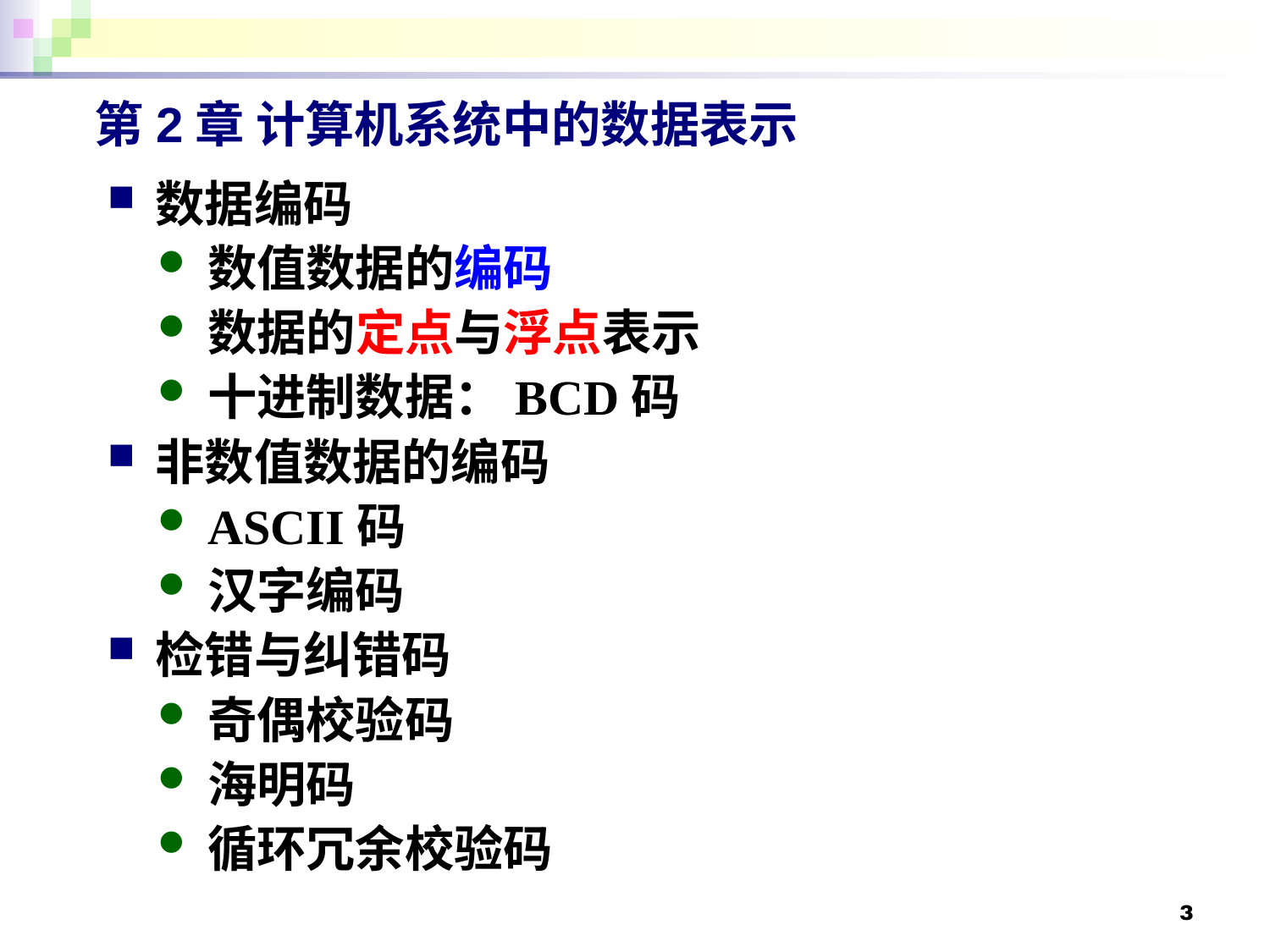

# 第2章 计算机系统中的数据表示
数据编码
数值数据的编码
数据的定点与浮点表示
十进制数据：BCD码
非数值数据的编码
ASCII码
汉字编码
检错与纠错码
奇偶校验码
海明码
循环冗余校验码
3